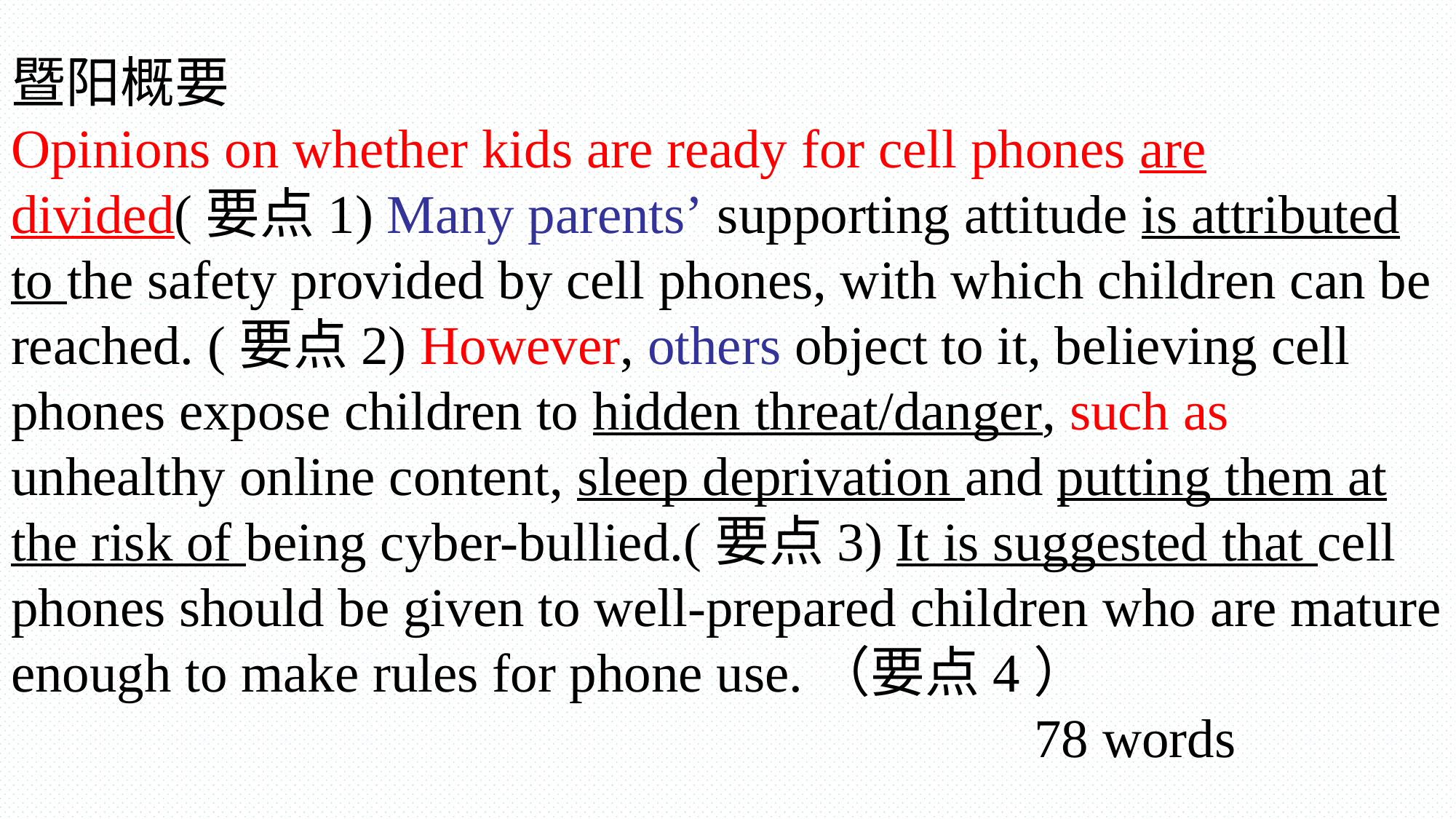

暨阳概要
Opinions on whether kids are ready for cell phones are divided(要点1) Many parents’ supporting attitude is attributed to the safety provided by cell phones, with which children can be reached. (要点2) However, others object to it, believing cell phones expose children to hidden threat/danger, such as unhealthy online content, sleep deprivation and putting them at the risk of being cyber-bullied.(要点3) It is suggested that cell phones should be given to well-prepared children who are mature enough to make rules for phone use.（要点4）
                                                                           78 words